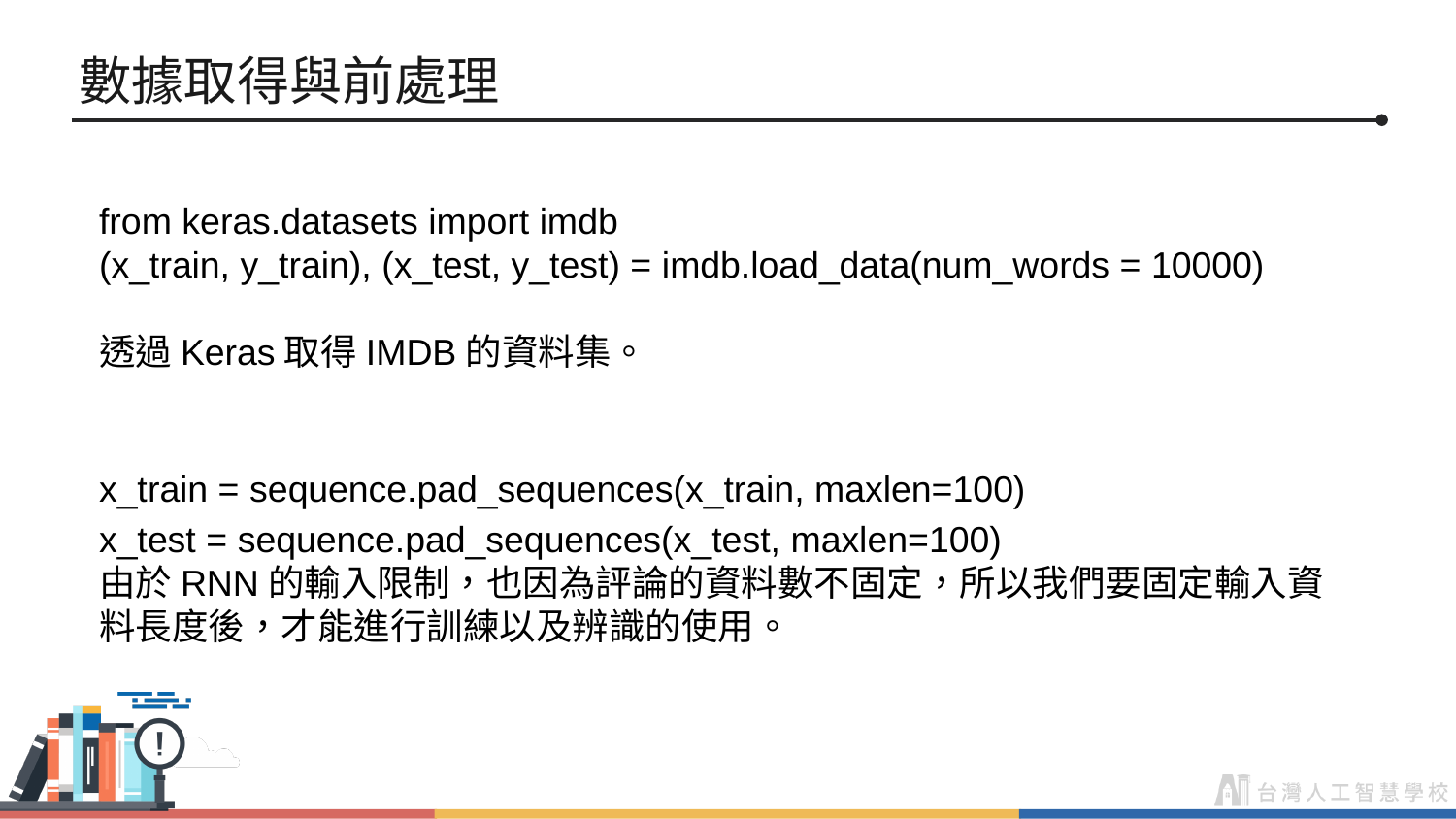

# 數據取得與前處理
from keras.datasets import imdb
(x_train, y_train), (x_test, y_test) = imdb.load_data(num_words = 10000)

透過Keras取得IMDB的資料集。

x_train = sequence.pad_sequences(x_train, maxlen=100)
x_test = sequence.pad_sequences(x_test, maxlen=100)
由於RNN的輸入限制，也因為評論的資料數不固定，所以我們要固定輸入資料長度後，才能進行訓練以及辨識的使用。